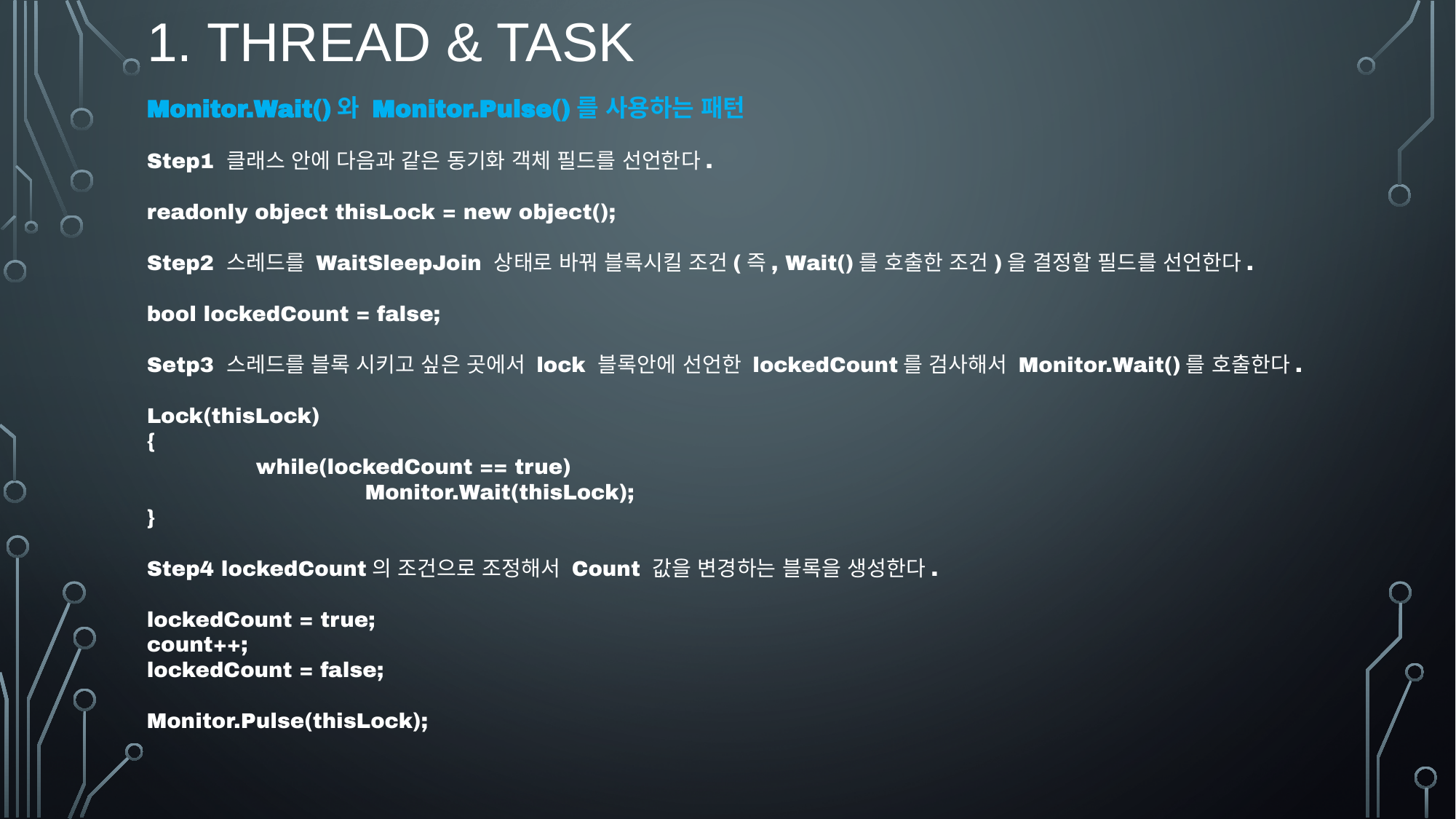

# 1. Thread & task
Monitor.Wait()와 Monitor.Pulse()를 사용하는 패턴

Step1 클래스 안에 다음과 같은 동기화 객체 필드를 선언한다.

readonly object thisLock = new object();

Step2 스레드를 WaitSleepJoin 상태로 바꿔 블록시킬 조건(즉, Wait()를 호출한 조건)을 결정할 필드를 선언한다.

bool lockedCount = false;

Setp3 스레드를 블록 시키고 싶은 곳에서 lock 블록안에 선언한 lockedCount를 검사해서 Monitor.Wait()를 호출한다.

Lock(thisLock)
{
	while(lockedCount == true)
		Monitor.Wait(thisLock);
}

Step4 lockedCount의 조건으로 조정해서 Count 값을 변경하는 블록을 생성한다.

lockedCount = true;
count++;
lockedCount = false;

Monitor.Pulse(thisLock);